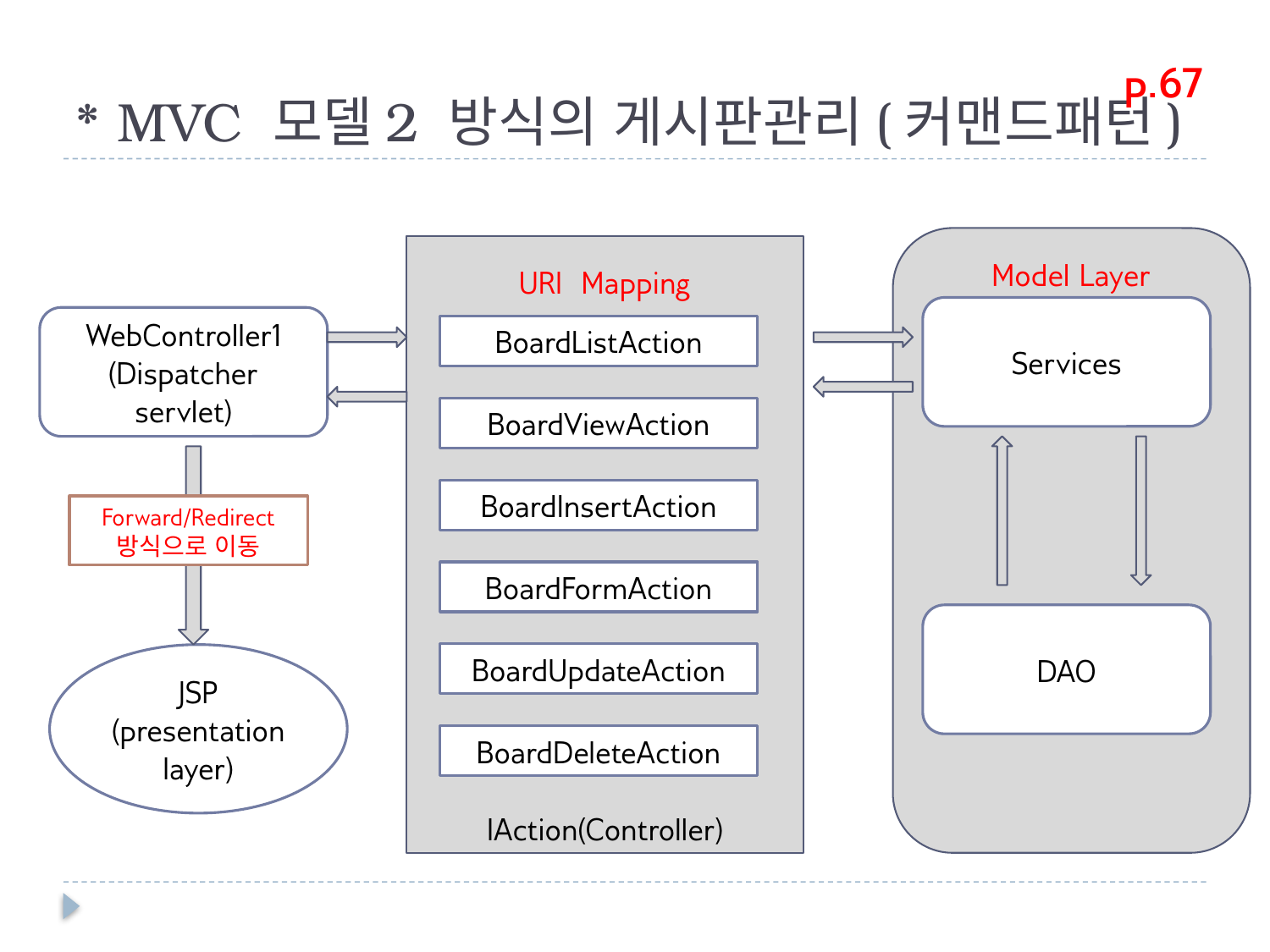

# * MVC 모델2 방식의 게시판관리(커맨드패턴)
p.67
Model Layer

URI  Mapping
Services
WebController1
(Dispatcher servlet)
BoardListAction

BoardViewAction

BoardInsertAction
Forward/Redirect 방식으로 이동
BoardFormAction
DAO
BoardUpdateAction
JSP
(presentation layer)
BoardDeleteAction
IAction(Controller)